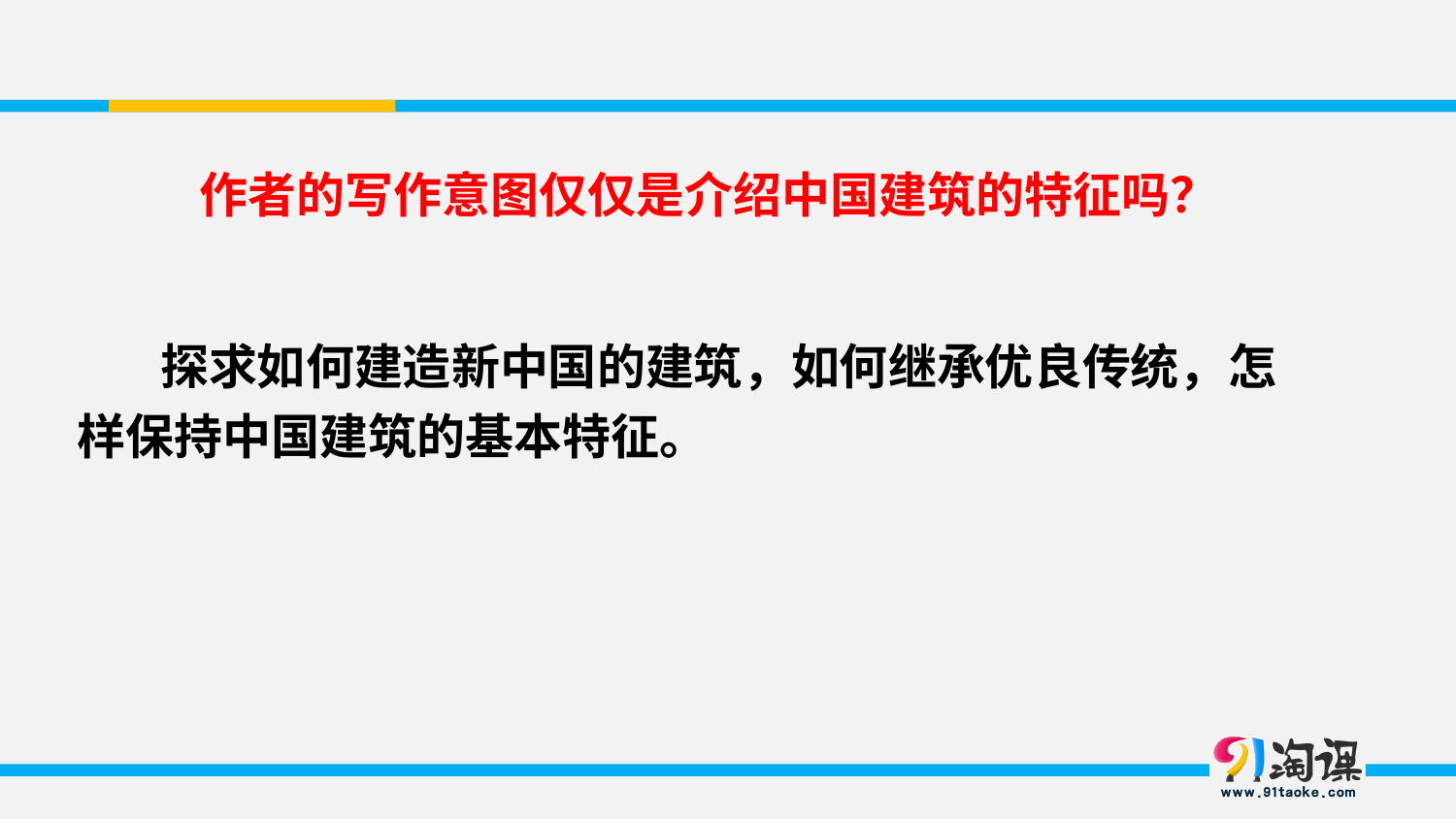

作者的写作意图仅仅是介绍中国建筑的特征吗？
         探求如何建造新中国的建筑，如何继承优良传统，怎样保持中国建筑的基本特征。